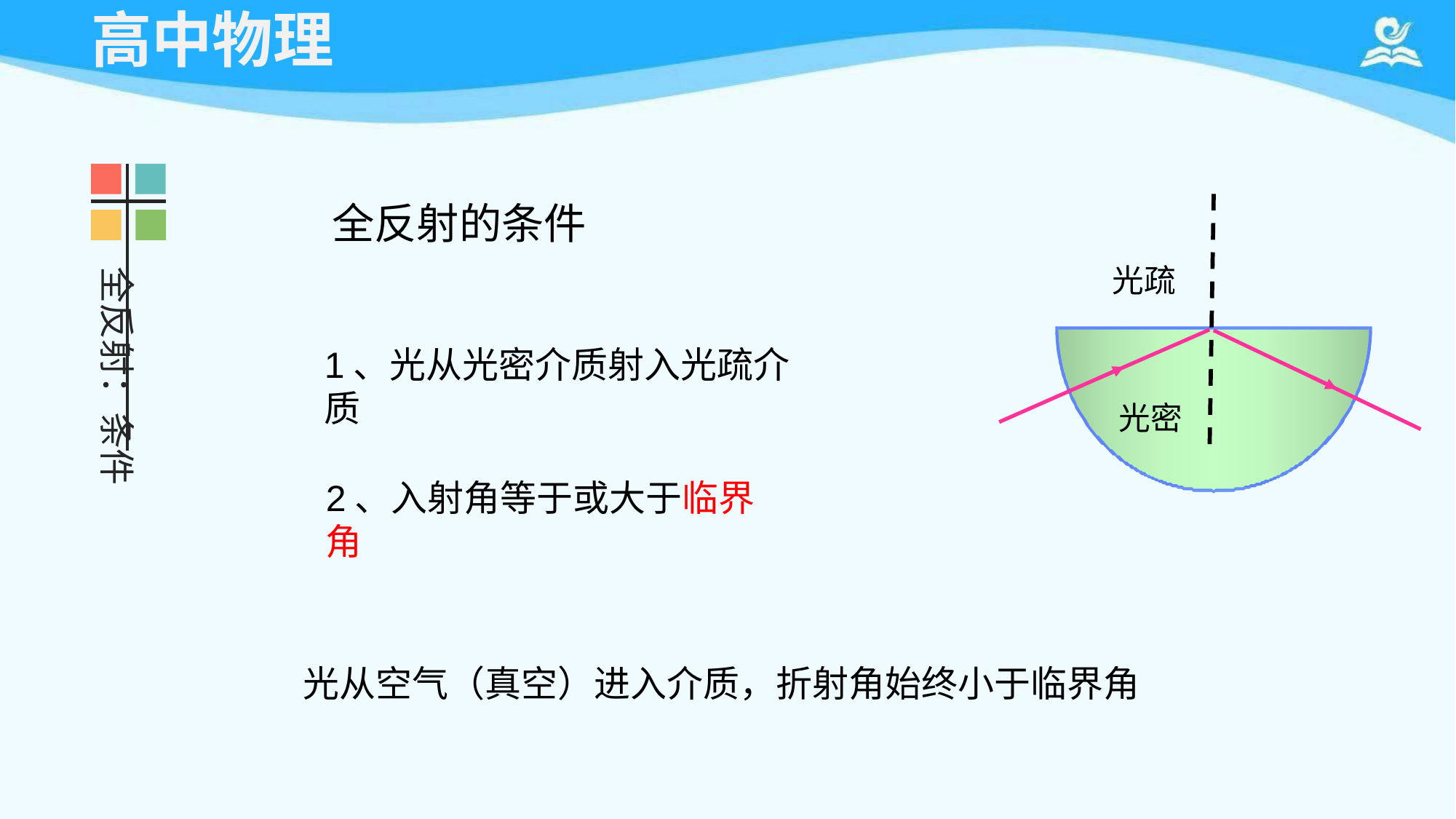

# 高中物理

全反射的条件

光疏
全反射：条件

1、光从光密介质射入光疏介质

光密
2、入射角等于或大于临界角
光从空气（真空）进入介质，折射角始终小于临界角